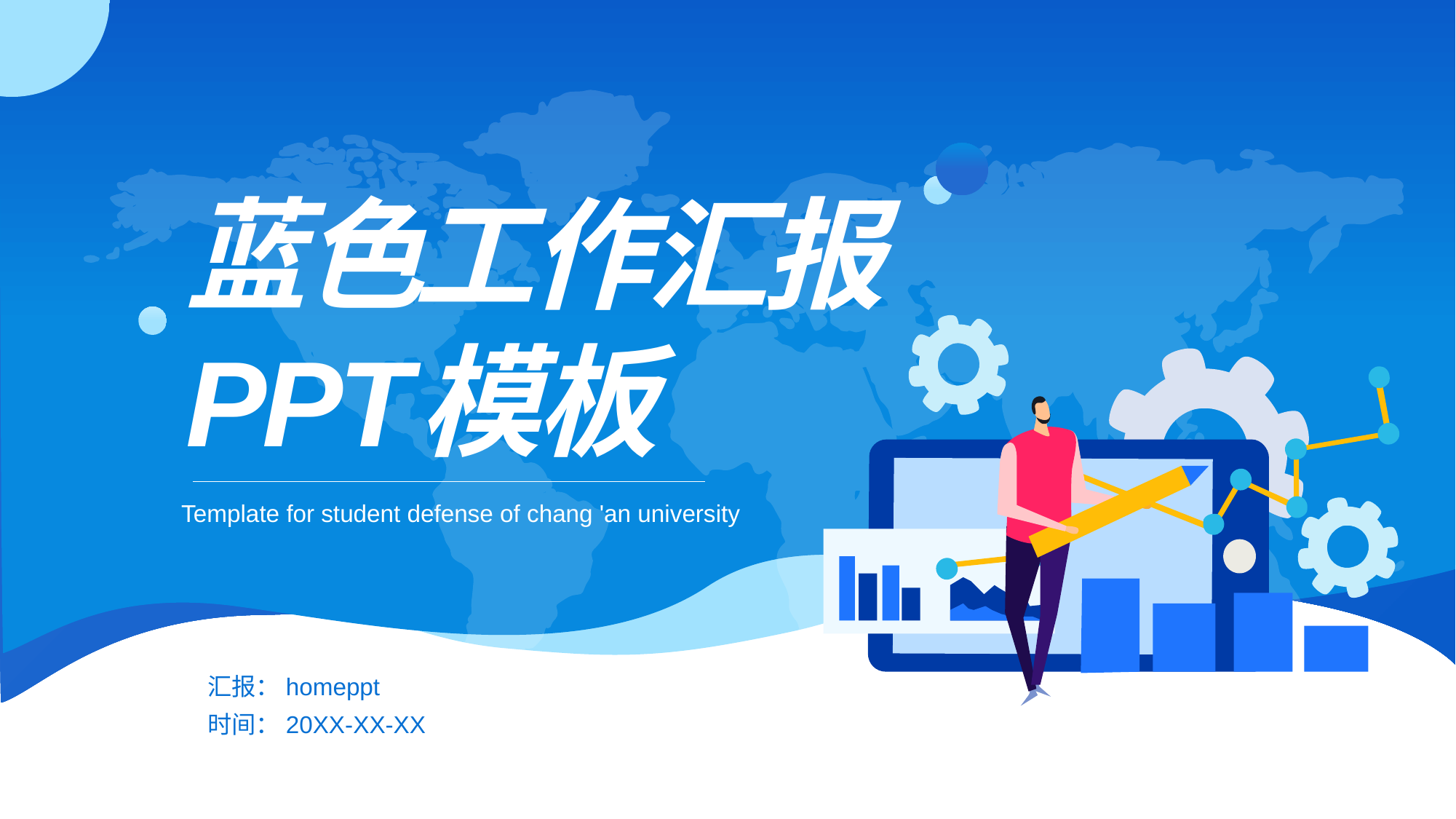

蓝
色
工
作
汇
报

PPT
模
板
Template for student defense of chang 'an university
汇报：homeppt
时间：20XX-XX-XX